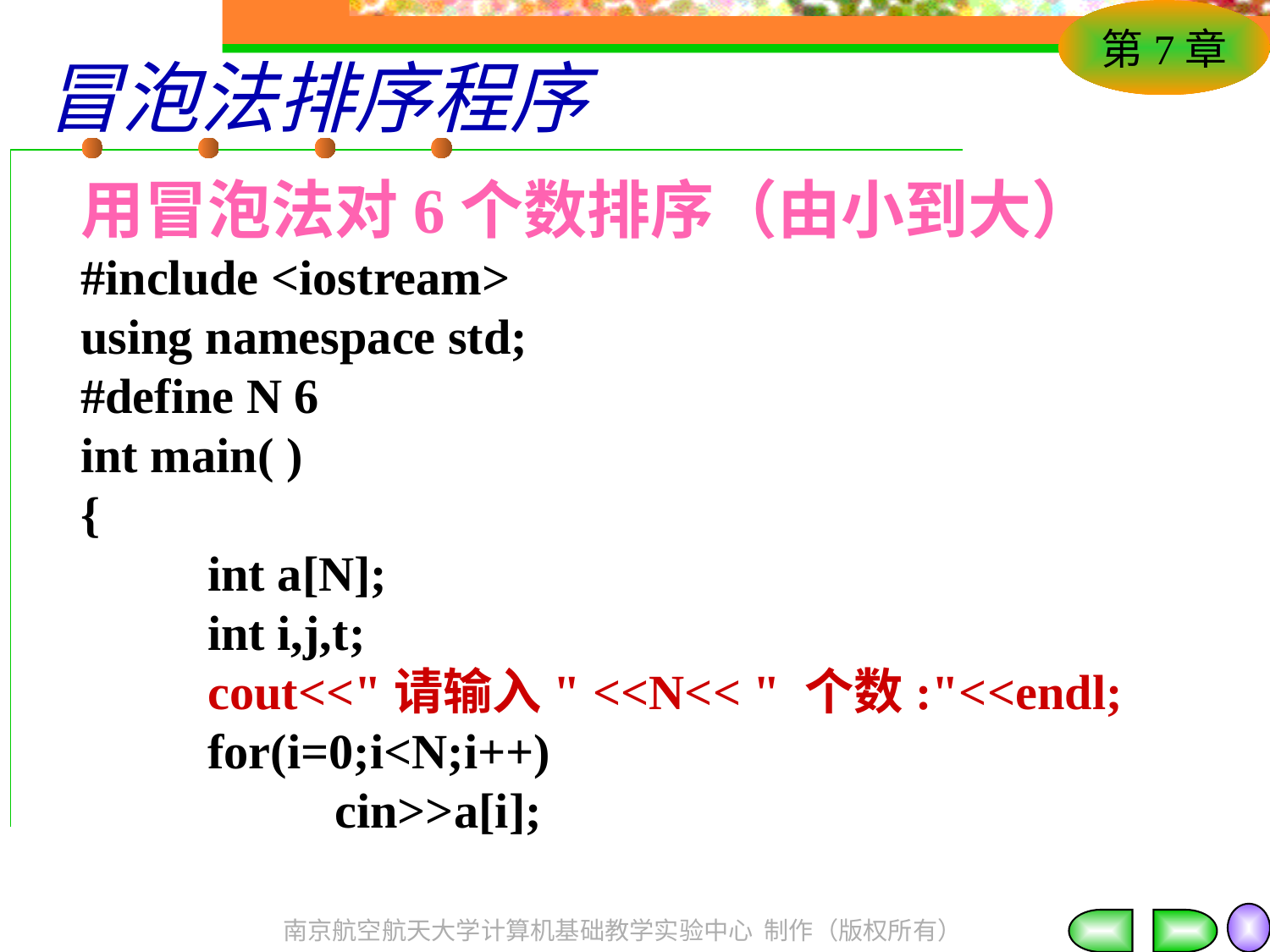

# 冒泡法排序程序
用冒泡法对6个数排序（由小到大）
#include <iostream>
using namespace std;
#define N 6
int main( )
{
	int a[N];
	int i,j,t;
	cout<<"请输入" <<N<< " 个数:"<<endl;
	for(i=0;i<N;i++)
		cin>>a[i];